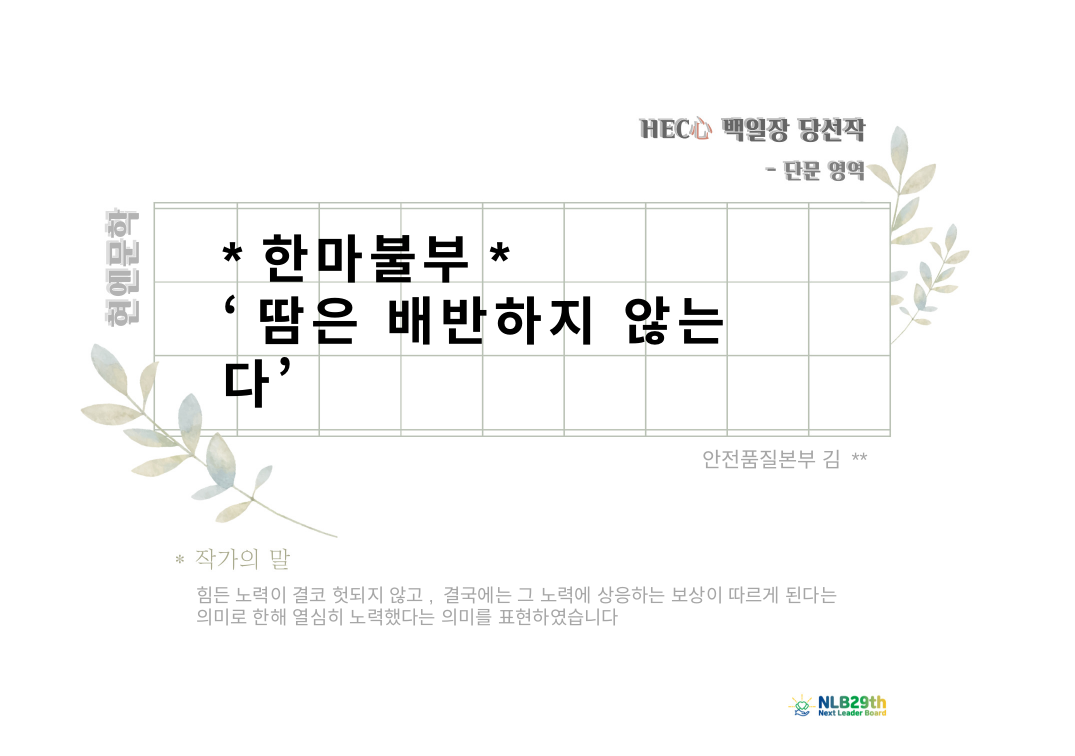

*한마불부*
‘땀은 배반하지 않는다’
안전품질본부 김 **
힘든 노력이 결코 헛되지 않고, 결국에는 그 노력에 상응하는 보상이 따르게 된다는 의미로 한해 열심히 노력했다는 의미를 표현하였습니다